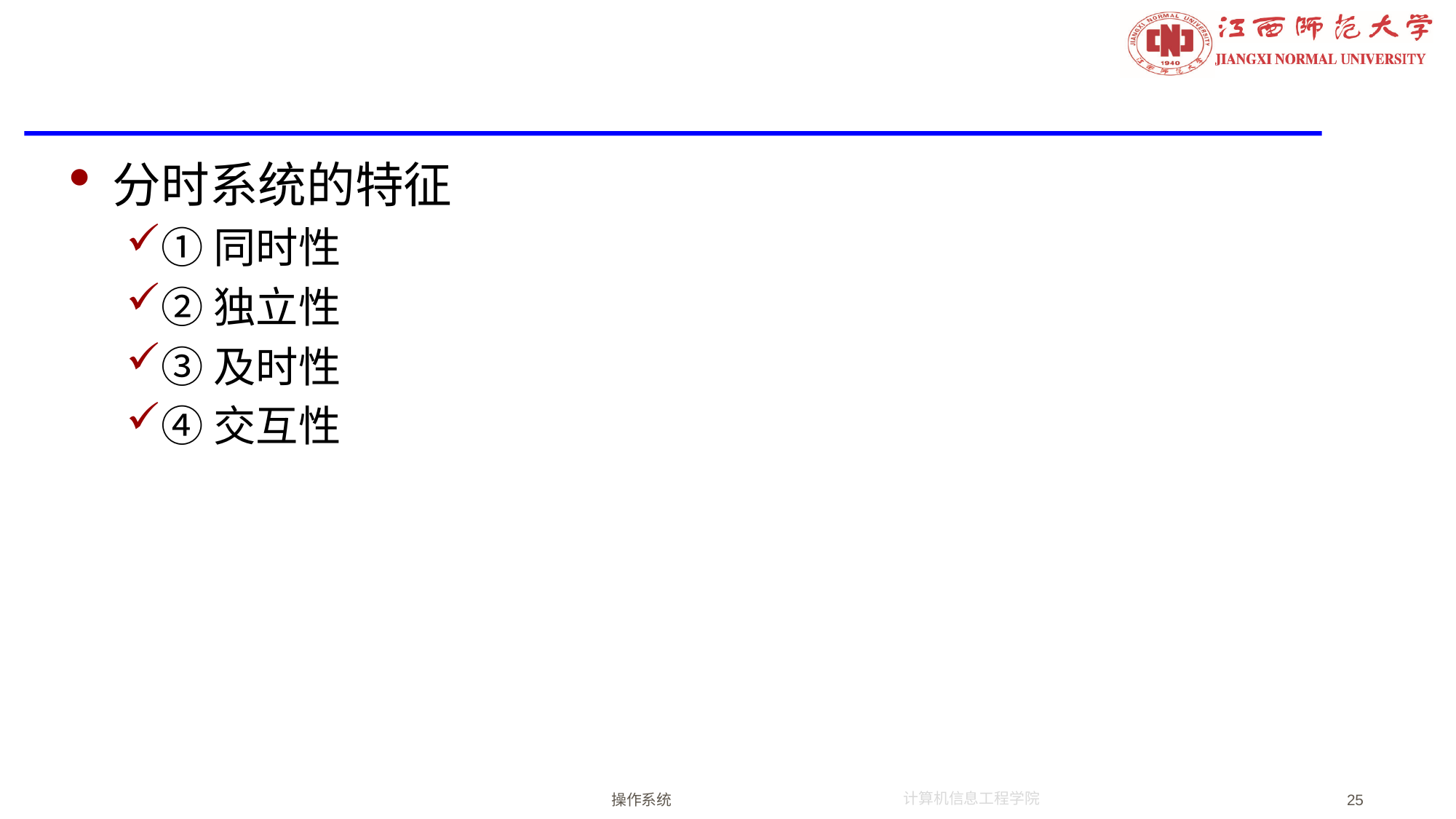

#
分时系统的特征
①同时性
②独立性
③及时性
④交互性
操作系统
25